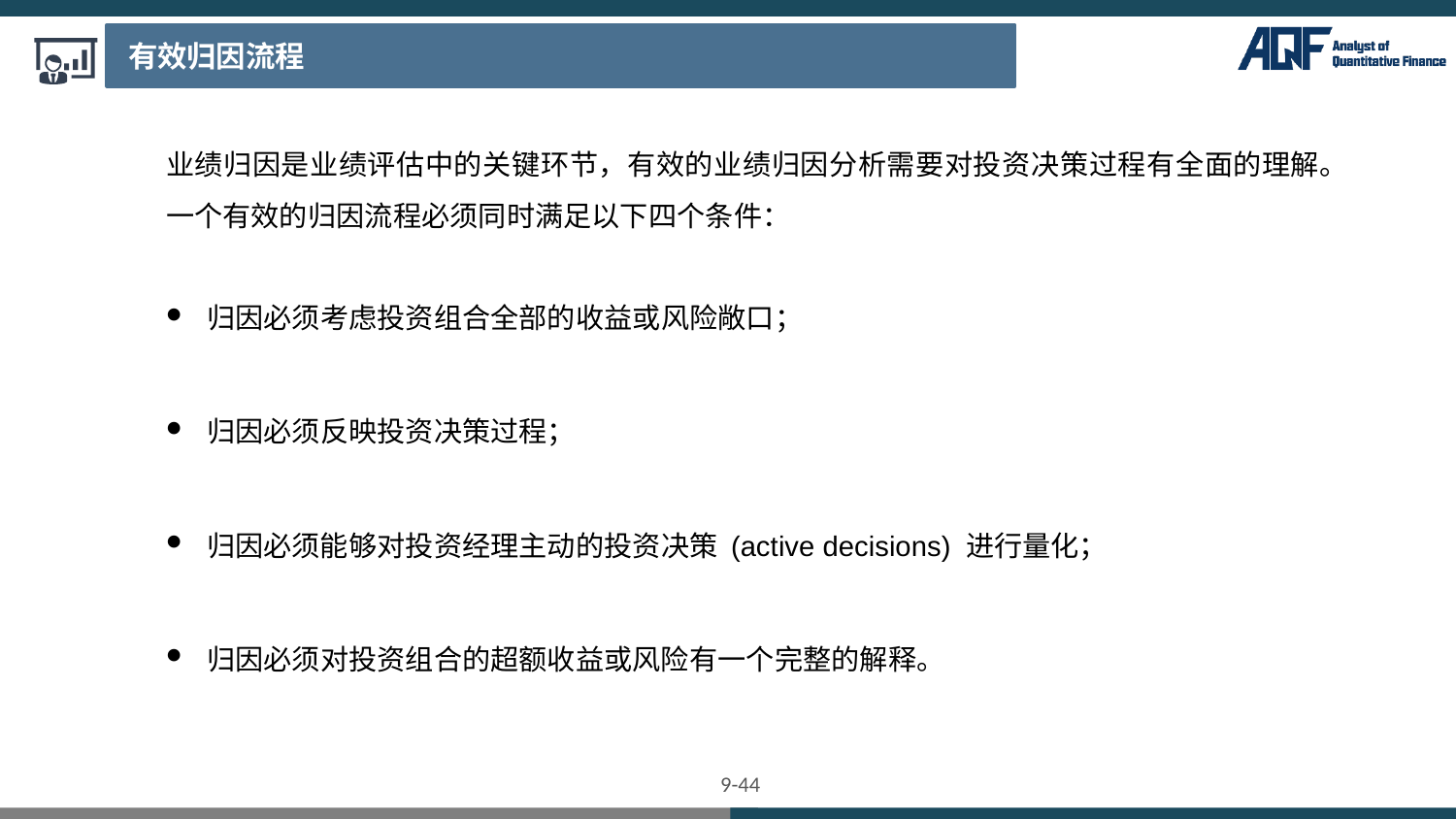

有效归因流程
业绩归因是业绩评估中的关键环节，有效的业绩归因分析需要对投资决策过程有全面的理解。
一个有效的归因流程必须同时满足以下四个条件：

归因必须考虑投资组合全部的收益或风险敞口；

归因必须反映投资决策过程；

归因必须能够对投资经理主动的投资决策 (active decisions) 进行量化；

归因必须对投资组合的超额收益或风险有一个完整的解释。